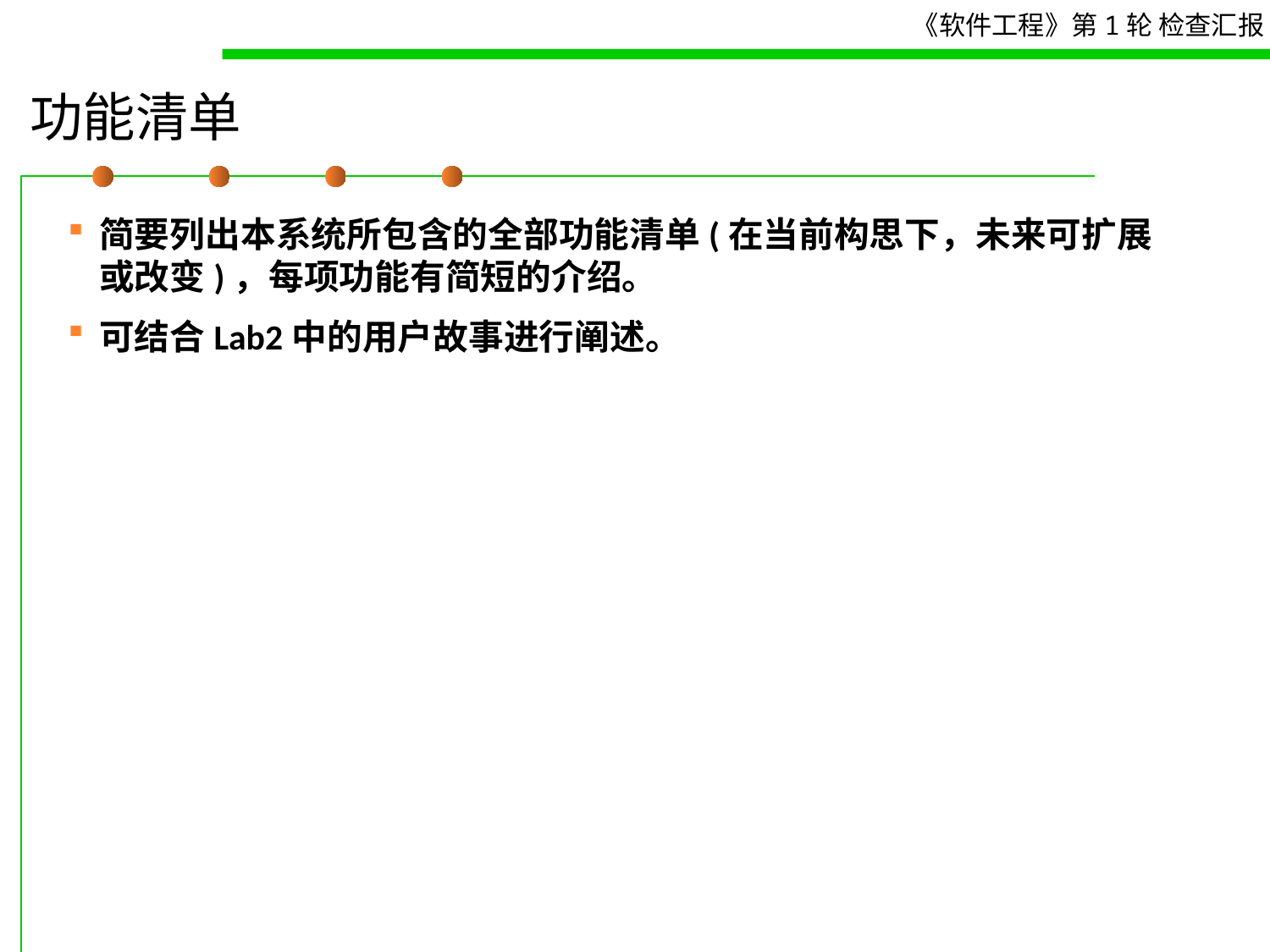

# 功能清单
简要列出本系统所包含的全部功能清单(在当前构思下，未来可扩展或改变)，每项功能有简短的介绍。
可结合Lab2中的用户故事进行阐述。